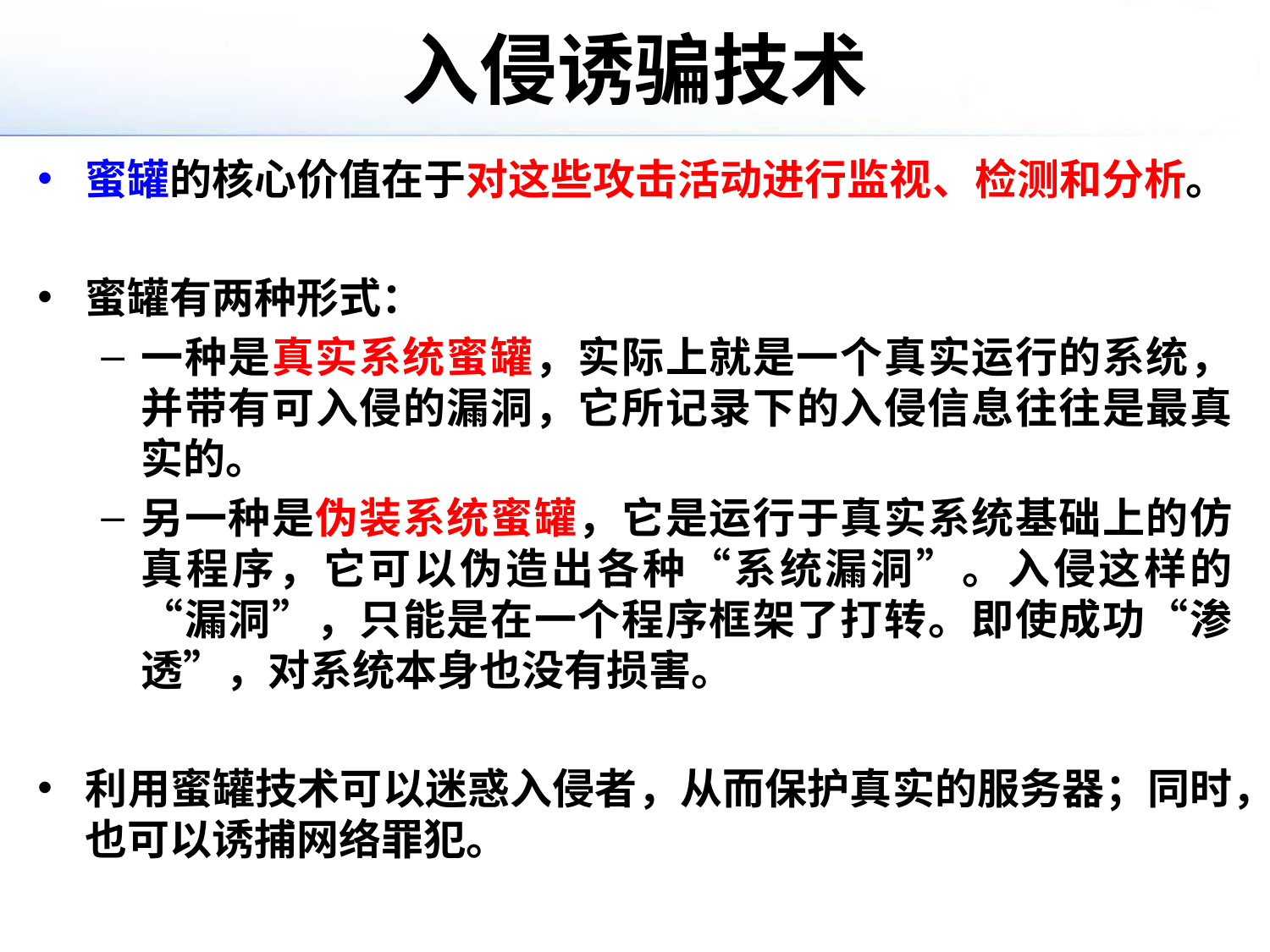

# 入侵诱骗技术
蜜罐的核心价值在于对这些攻击活动进行监视、检测和分析。

蜜罐有两种形式：
一种是真实系统蜜罐，实际上就是一个真实运行的系统，并带有可入侵的漏洞，它所记录下的入侵信息往往是最真实的。
另一种是伪装系统蜜罐，它是运行于真实系统基础上的仿真程序，它可以伪造出各种“系统漏洞”。入侵这样的“漏洞”，只能是在一个程序框架了打转。即使成功“渗透”，对系统本身也没有损害。

利用蜜罐技术可以迷惑入侵者，从而保护真实的服务器；同时，也可以诱捕网络罪犯。